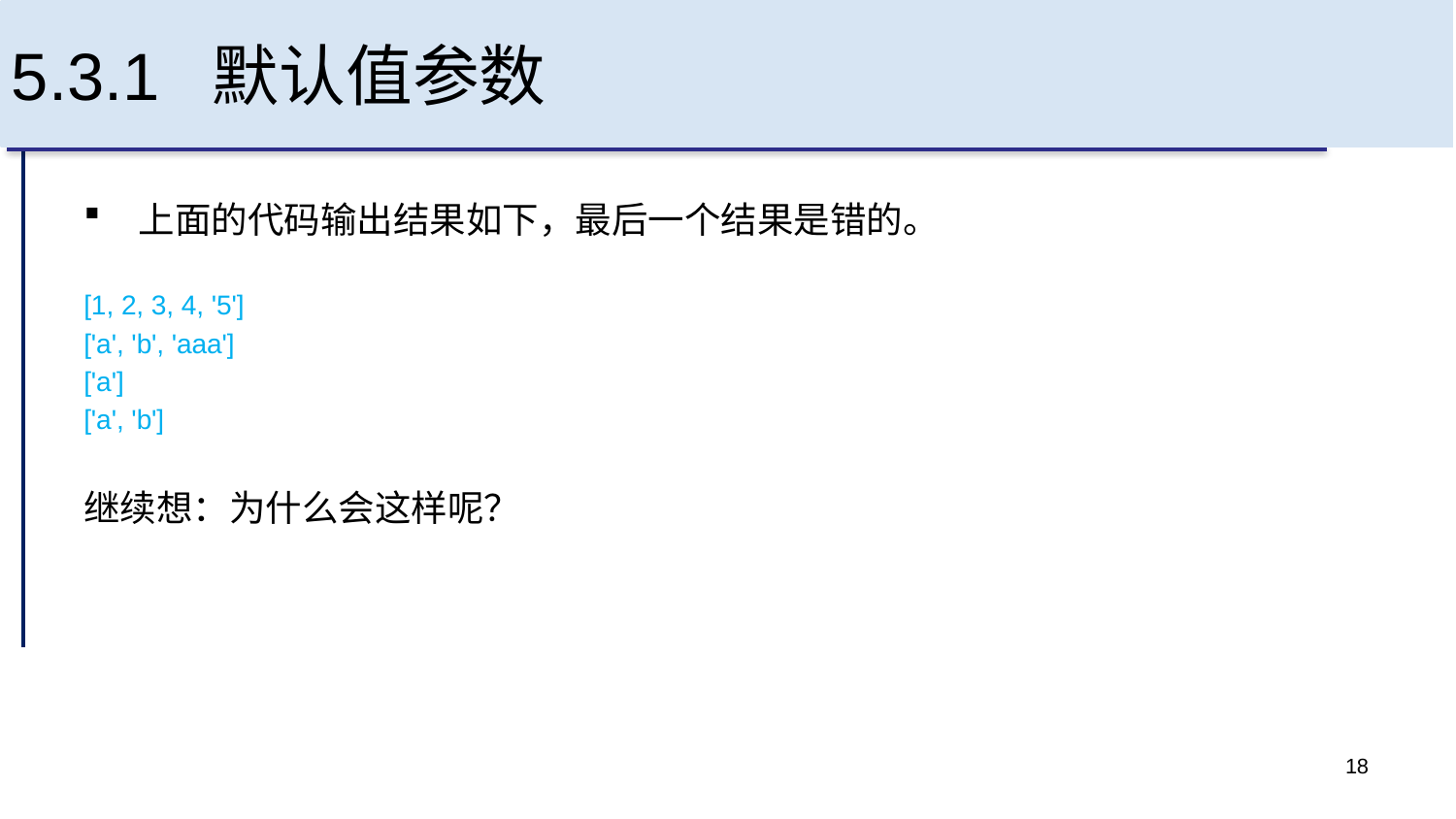

# 5.3.1  默认值参数
上面的代码输出结果如下，最后一个结果是错的。

[1, 2, 3, 4, '5']
['a', 'b', 'aaa']
['a']
['a', 'b']

继续想：为什么会这样呢？
18